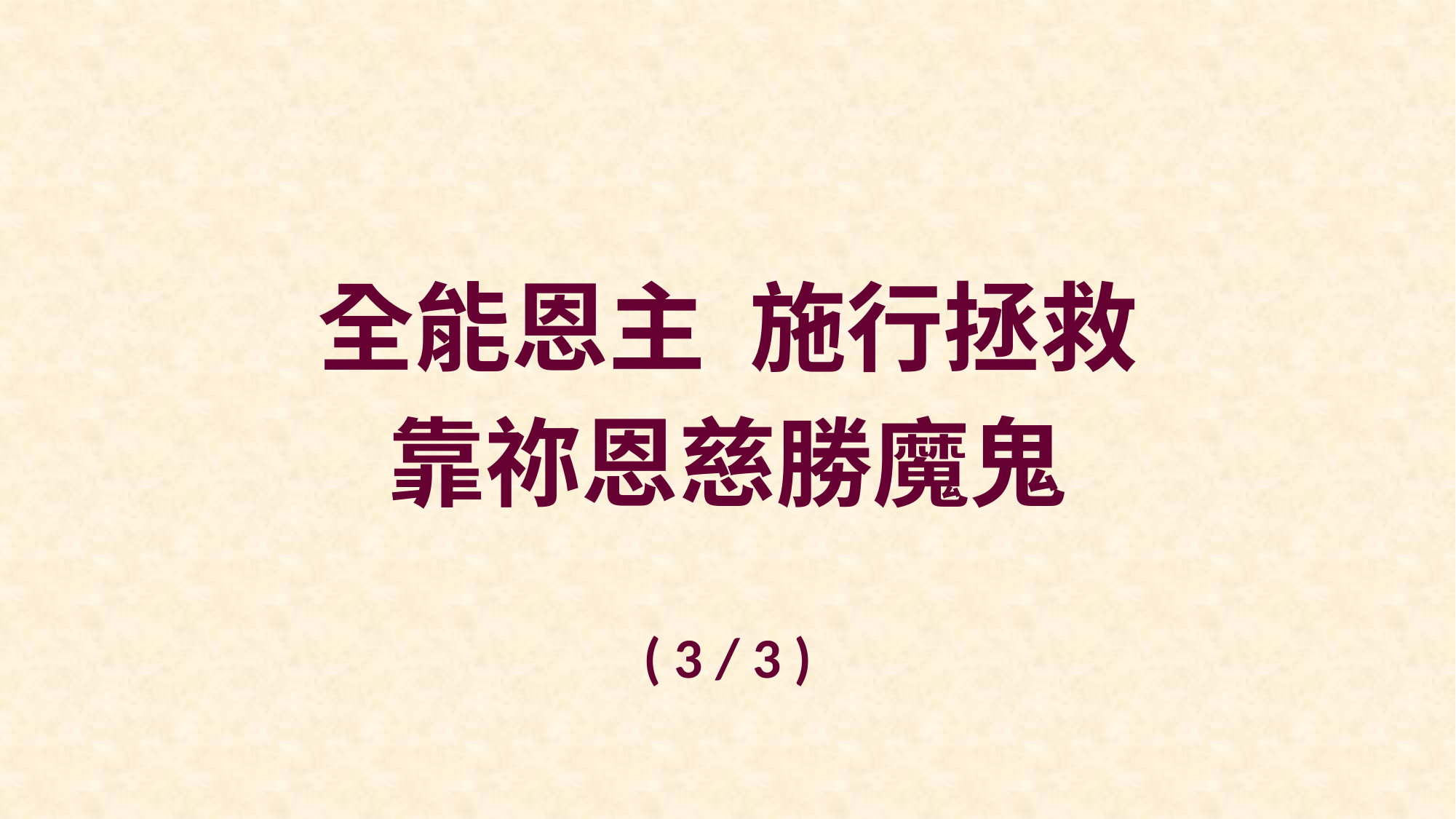

全能恩主  施行拯救
靠祢恩慈勝魔鬼
( 3 / 3 )